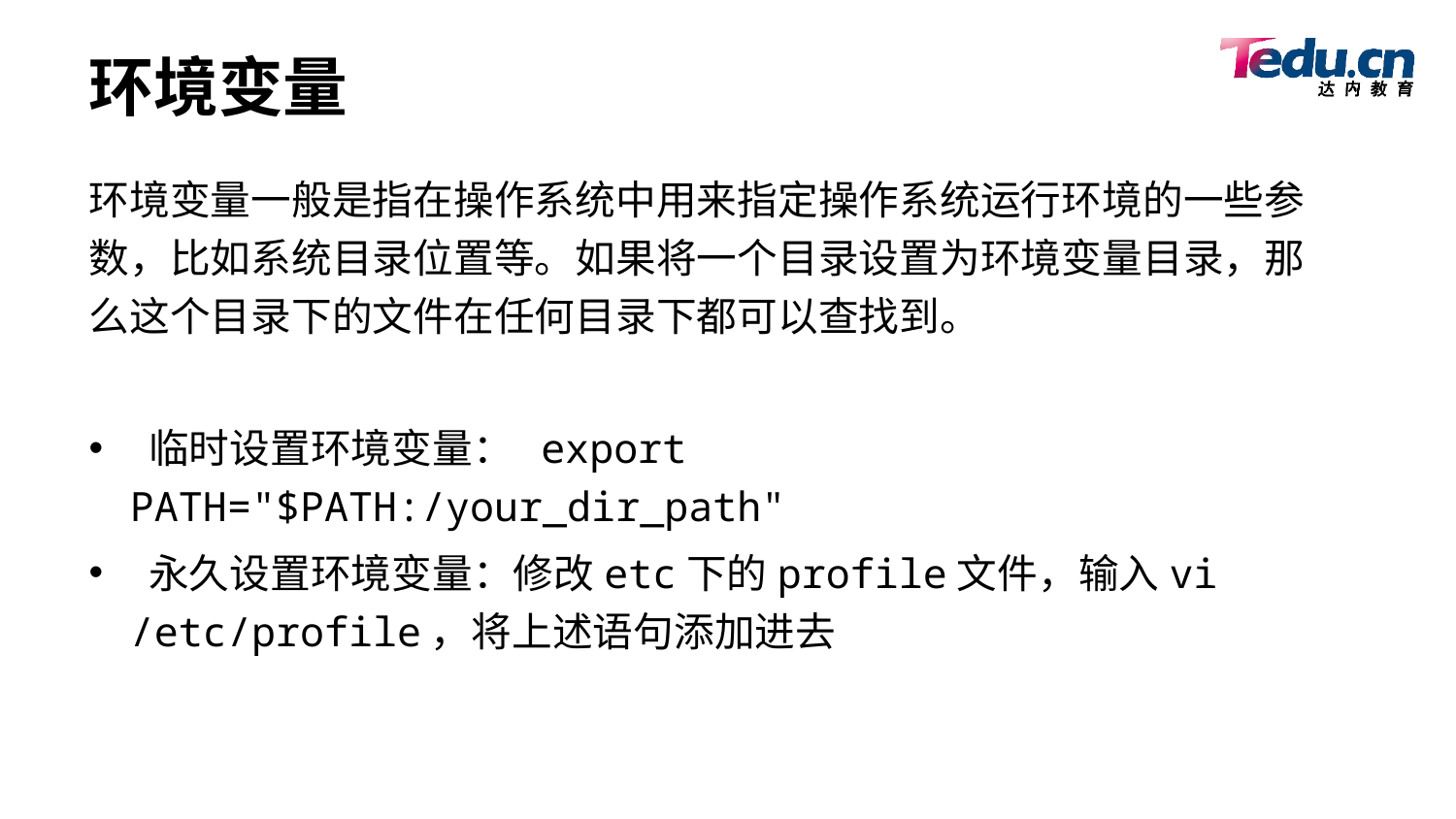

# 环境变量
环境变量一般是指在操作系统中用来指定操作系统运行环境的一些参数，比如系统目录位置等。如果将一个目录设置为环境变量目录，那么这个目录下的文件在任何目录下都可以查找到。

 临时设置环境变量：  export  PATH="$PATH:/your_dir_path"
 永久设置环境变量：修改etc下的profile文件，输入vi  /etc/profile，将上述语句添加进去